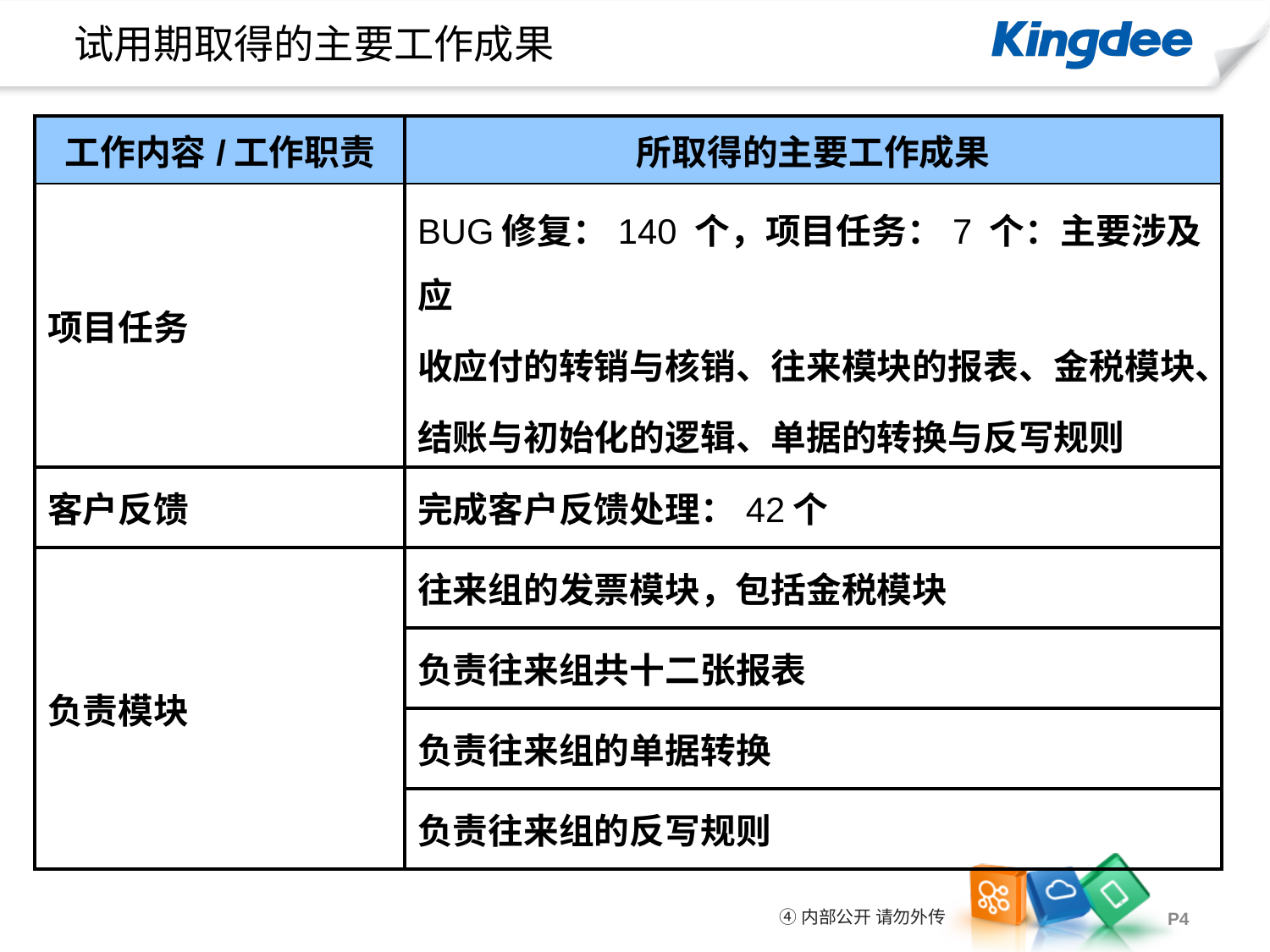

# 试用期取得的主要工作成果
| 工作内容/工作职责 | 所取得的主要工作成果 |
| --- | --- |
| 项目任务 | BUG修复：140 个，项目任务：7 个：主要涉及应 收应付的转销与核销、往来模块的报表、金税模块、 结账与初始化的逻辑、单据的转换与反写规则 |
| 客户反馈 | 完成客户反馈处理：42个 |
| 负责模块 | 往来组的发票模块，包括金税模块 |
|  | 负责往来组共十二张报表 |
|  | 负责往来组的单据转换 |
|  | 负责往来组的反写规则 |